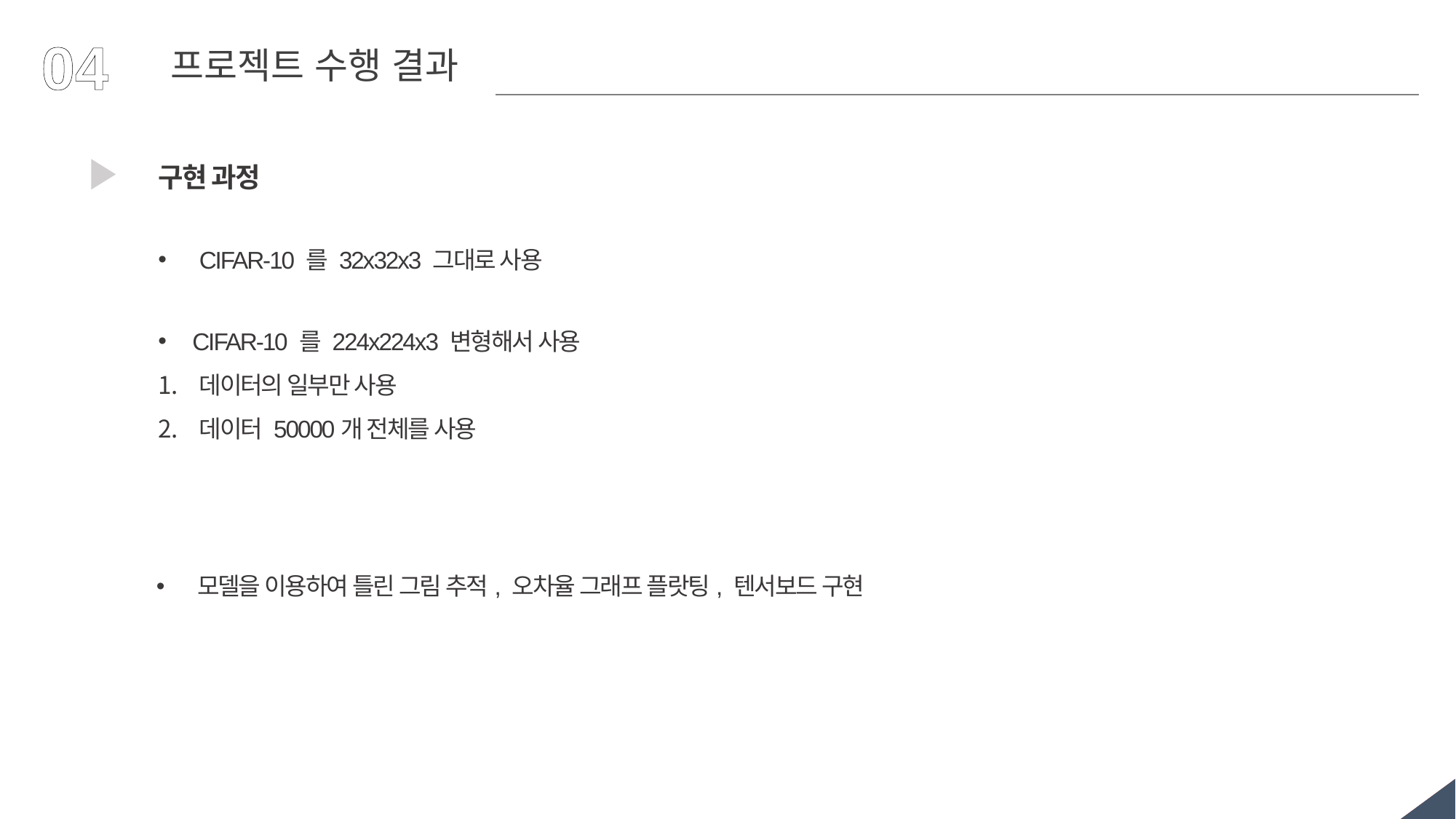

04
프로젝트 수행 결과
▶
구현 과정
CIFAR-10 를 32x32x3 그대로 사용

CIFAR-10 를 224x224x3 변형해서 사용
데이터의 일부만 사용
데이터 50000개 전체를 사용

모델을 이용하여 틀린 그림 추적, 오차율 그래프 플랏팅, 텐서보드 구현